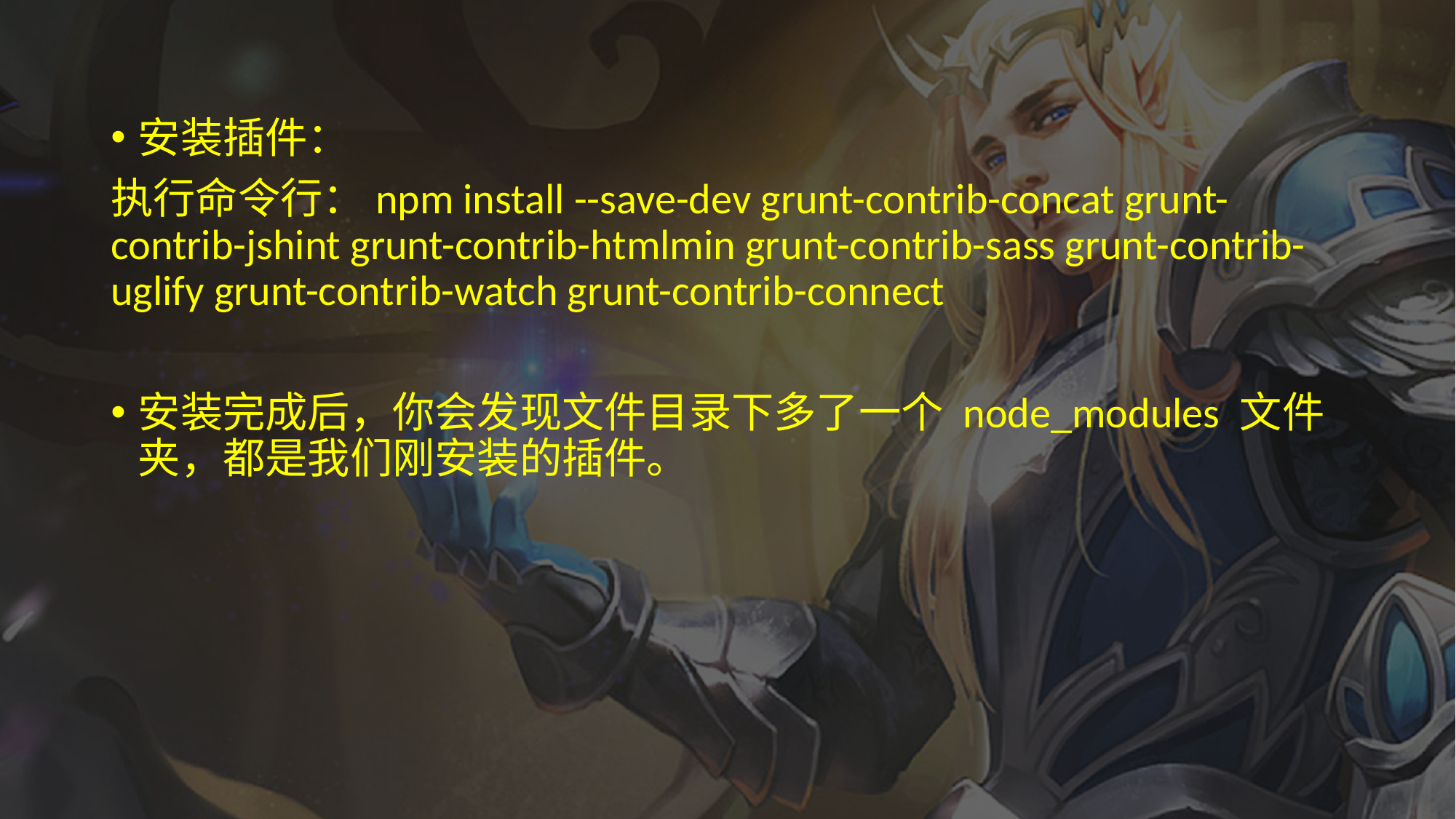

安装插件：
执行命令行：npm install --save-dev grunt-contrib-concat grunt-contrib-jshint grunt-contrib-htmlmin grunt-contrib-sass grunt-contrib-uglify grunt-contrib-watch grunt-contrib-connect

安装完成后，你会发现文件目录下多了一个 node_modules 文件夹，都是我们刚安装的插件。